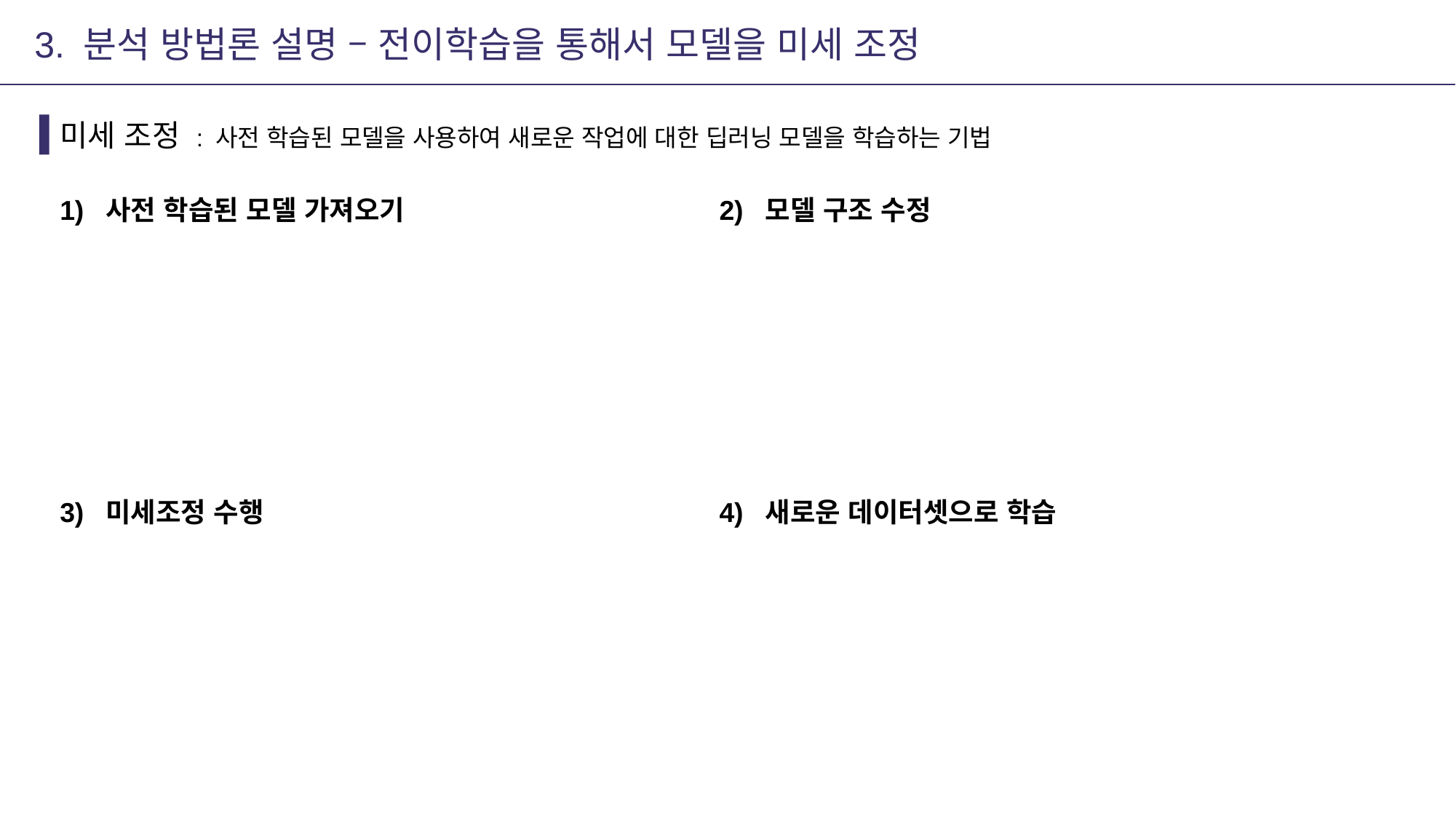

3. 분석 방법론 설명 – 전이학습을 통해서 모델을 미세 조정
미세 조정 : 사전 학습된 모델을 사용하여 새로운 작업에 대한 딥러닝 모델을 학습하는 기법

1)  사전 학습된 모델 가져오기
2)  모델 구조 수정
3)  미세조정 수행
4)  새로운 데이터셋으로 학습